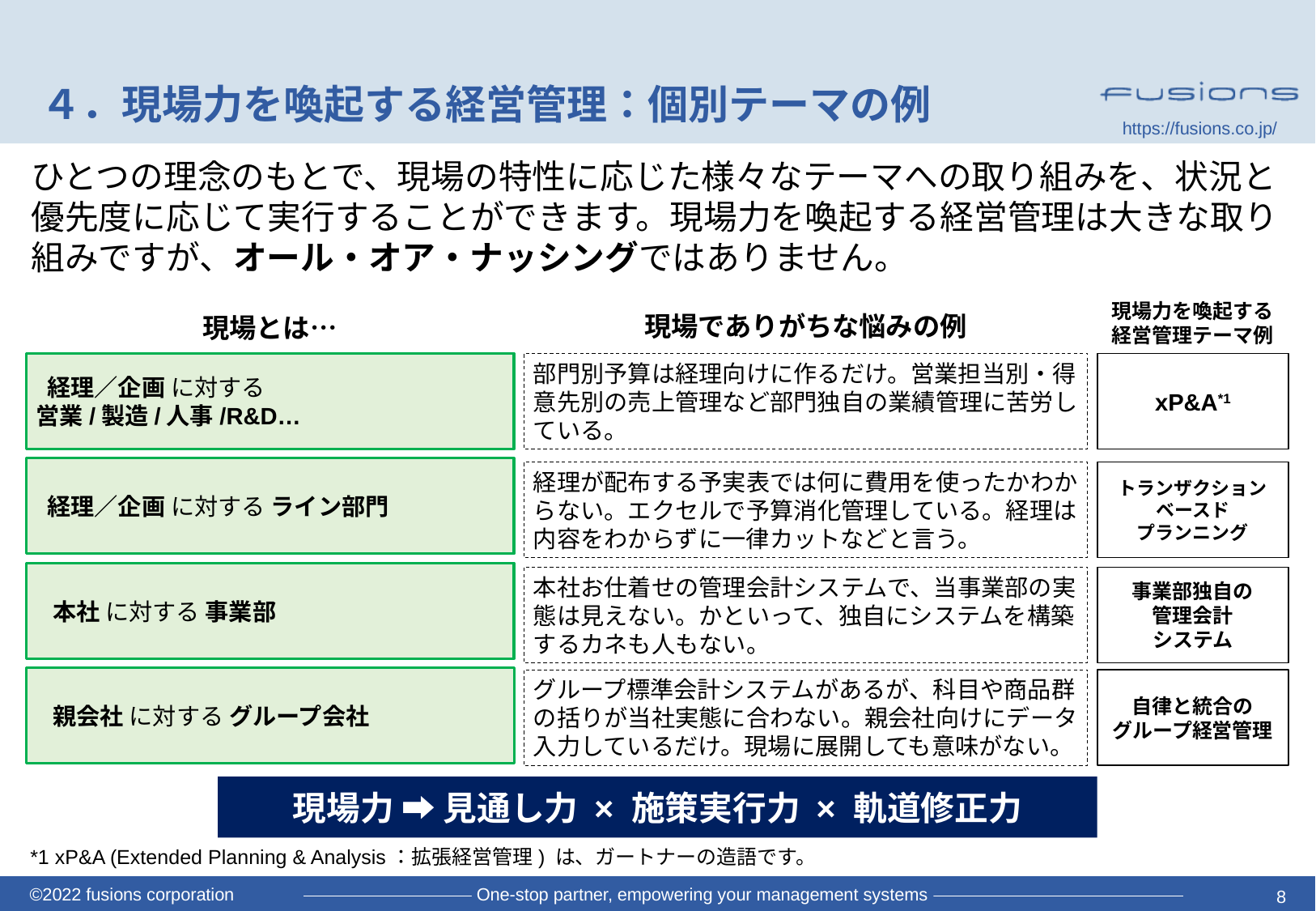

# ４．現場力を喚起する経営管理：個別テーマの例
ひとつの理念のもとで、現場の特性に応じた様々なテーマへの取り組みを、状況と優先度に応じて実行することができます。現場力を喚起する経営管理は大きな取り組みですが、オール・オア・ナッシングではありません。
現場力を喚起する
経営管理テーマ例
現場でありがちな悩みの例
現場とは…
 経理／企画 に対する 営業/製造/人事/R&D…
部門別予算は経理向けに作るだけ。営業担当別・得意先別の売上管理など部門独自の業績管理に苦労している。
xP&A*1
 経理／企画 に対する ライン部門
経理が配布する予実表では何に費用を使ったかわからない。エクセルで予算消化管理している。経理は内容をわからずに一律カットなどと言う。
トランザクションベースド
プランニング
  本社 に対する 事業部
本社お仕着せの管理会計システムで、当事業部の実態は見えない。かといって、独自にシステムを構築するカネも人もない。
事業部独自の
管理会計
システム
  親会社 に対する グループ会社
グループ標準会計システムがあるが、科目や商品群の括りが当社実態に合わない。親会社向けにデータ入力しているだけ。現場に展開しても意味がない。
自律と統合の
グループ経営管理
現場力 ➡ 見通し力 × 施策実行力 × 軌道修正力
*1 xP&A (Extended Planning & Analysis：拡張経営管理) は、ガートナーの造語です。